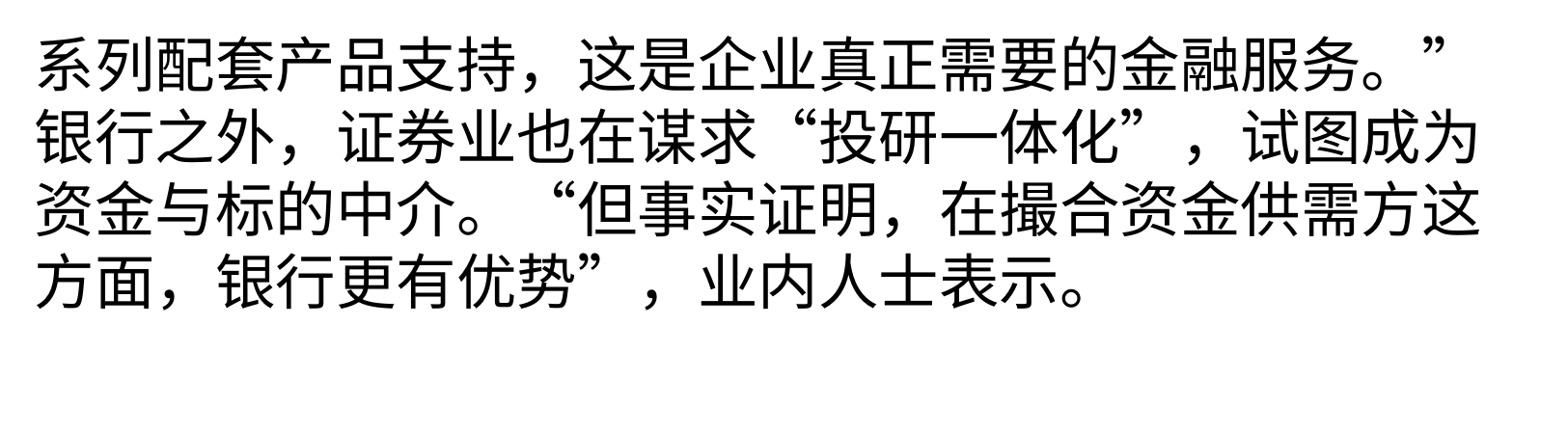

系列配套产品支持，这是企业真正需要的金融服务。”银行之外，证券业也在谋求“投研一体化”，试图成为资金与标的中介。“但事实证明，在撮合资金供需方这方面，银行更有优势”，业内人士表示。